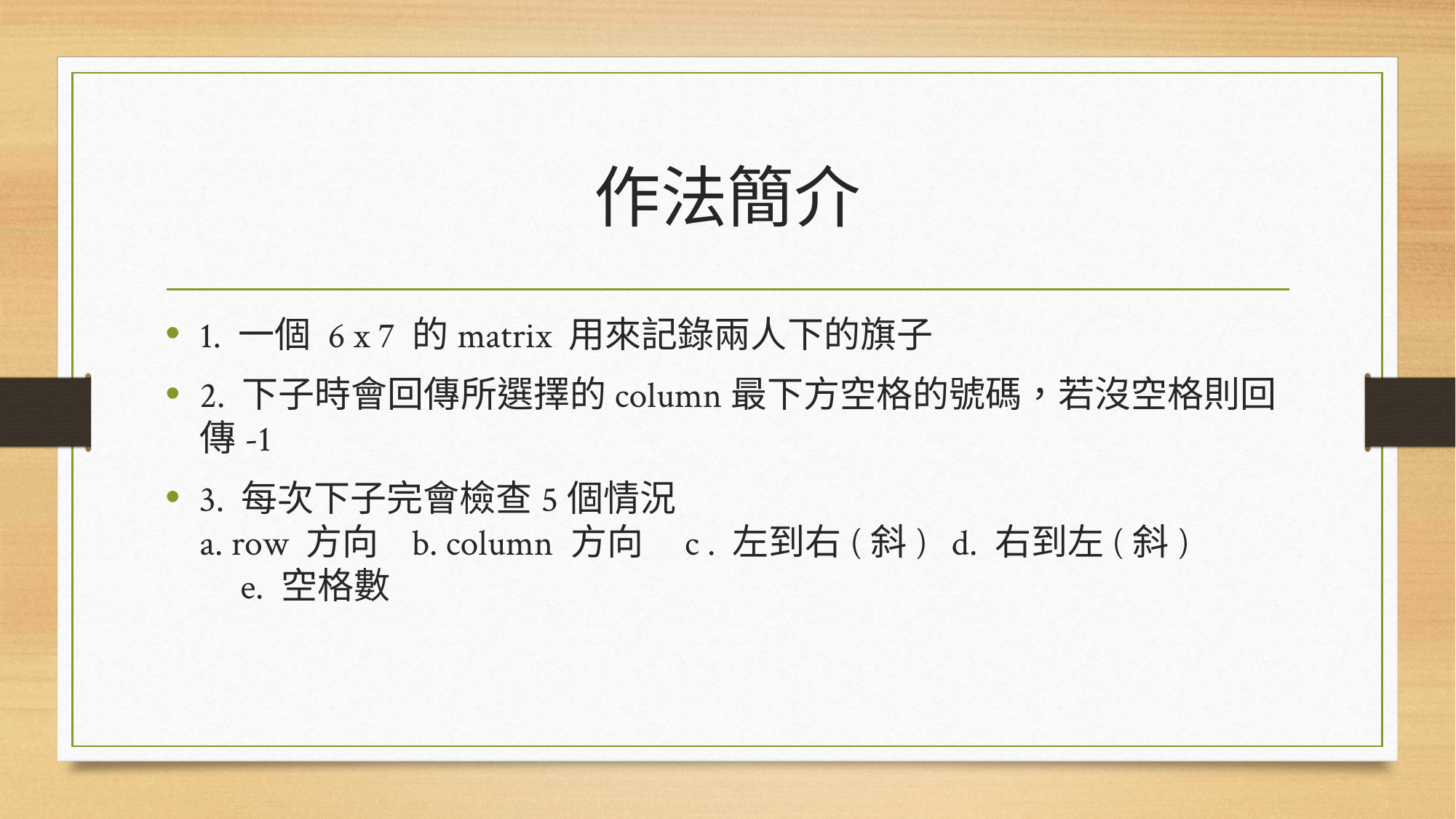

# 作法簡介
1. 一個 6 x 7 的matrix 用來記錄兩人下的旗子
2. 下子時會回傳所選擇的column最下方空格的號碼，若沒空格則回傳-1
3. 每次下子完會檢查5個情況
a. row 方向   b. column 方向    c . 左到右(斜)   d. 右到左(斜)                  e. 空格數